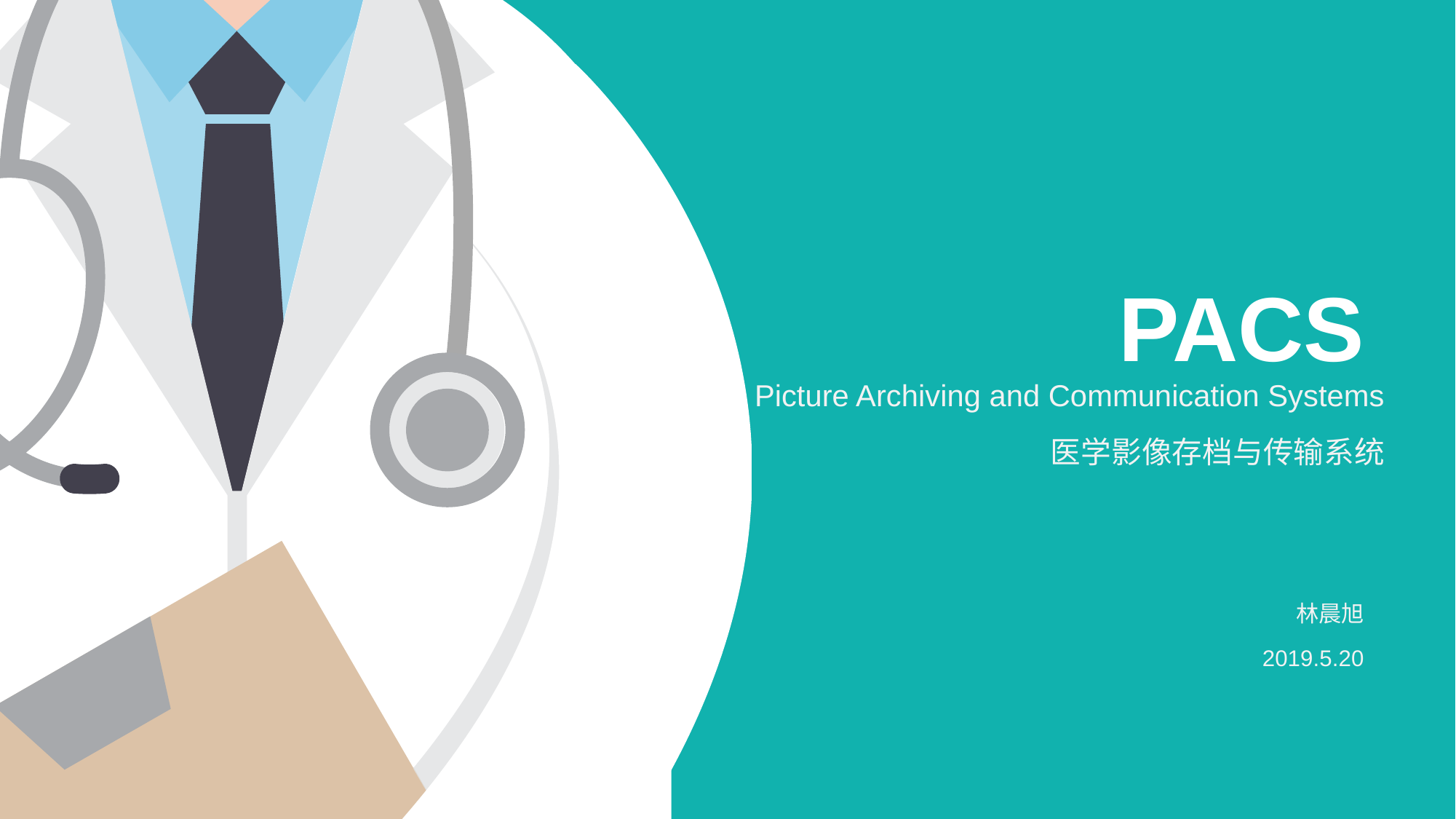

# PACS
Picture Archiving and Communication Systems
医学影像存档与传输系统
林晨旭
2019.5.20